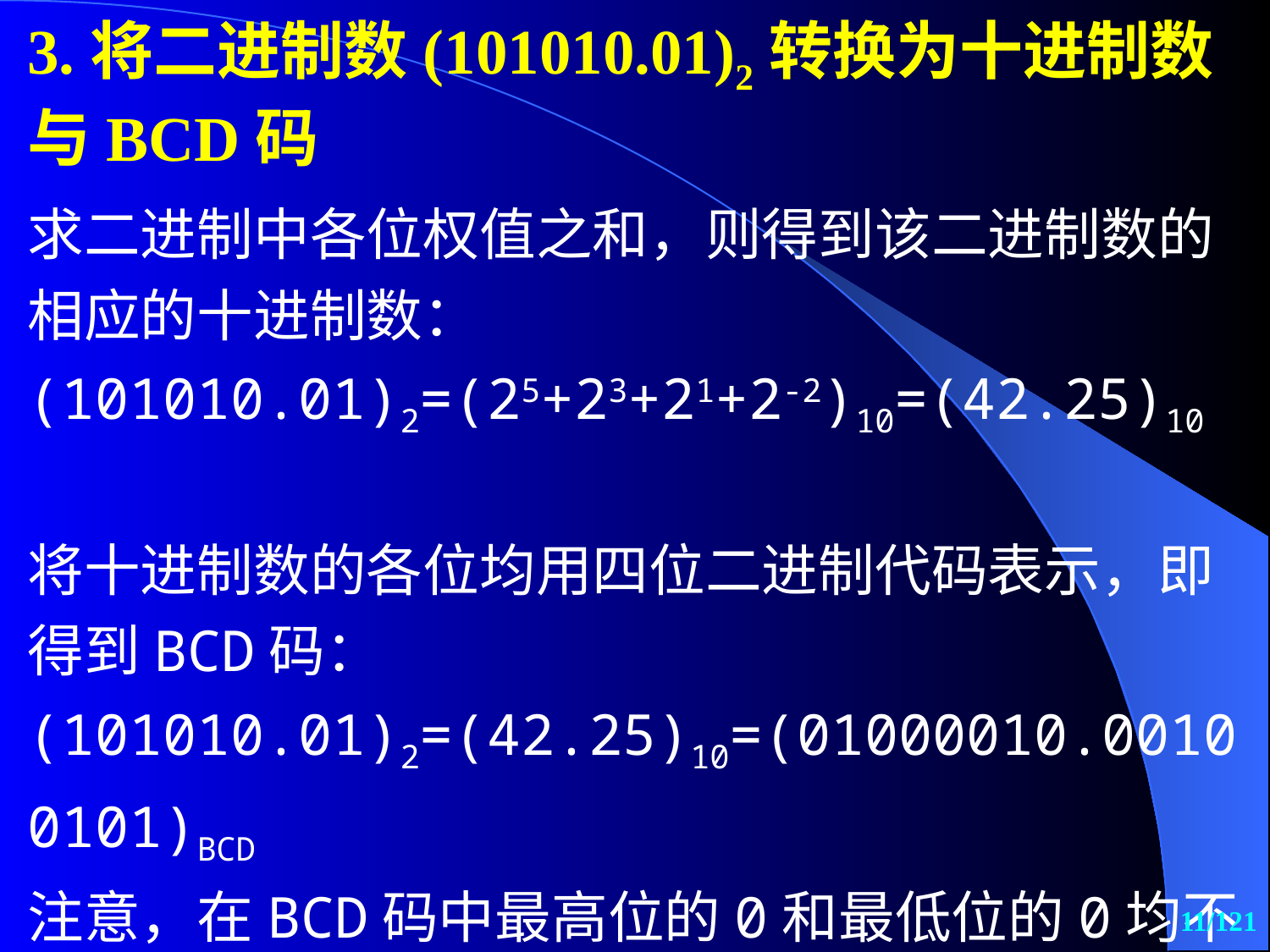

3.将二进制数(101010.01)2转换为十进制数与BCD码
求二进制中各位权值之和，则得到该二进制数的相应的十进制数：
(101010.01)2=(25+23+21+2-2)10=(42.25)10

将十进制数的各位均用四位二进制代码表示，即得到BCD码：
(101010.01)2=(42.25)10=(01000010.00100101)BCD
注意，在BCD码中最高位的0和最低位的0均不能省掉。

11/121